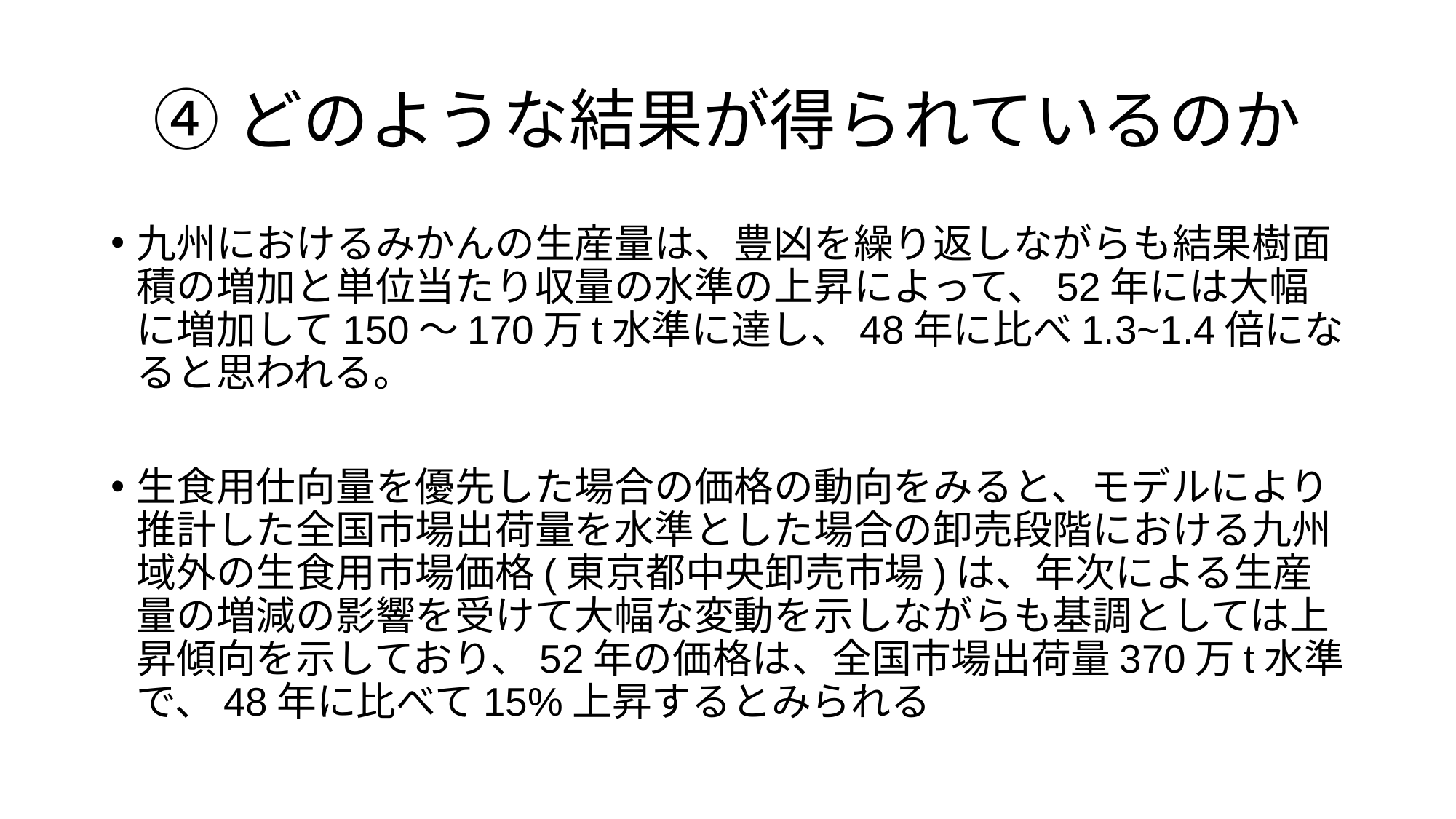

# ④どのような結果が得られているのか
九州におけるみかんの生産量は、豊凶を繰り返しながらも結果樹面積の増加と単位当たり収量の水準の上昇によって、52年には大幅に増加して150〜170万t水準に達し、48年に比べ1.3~1.4倍になると思われる。

生食用仕向量を優先した場合の価格の動向をみると、モデルにより推計した全国市場出荷量を水準とした場合の卸売段階における九州域外の生食用市場価格(東京都中央卸売市場)は、年次による生産量の増減の影響を受けて大幅な変動を示しながらも基調としては上昇傾向を示しており、52年の価格は、全国市場出荷量370万t水準で、48年に比べて15%上昇するとみられる